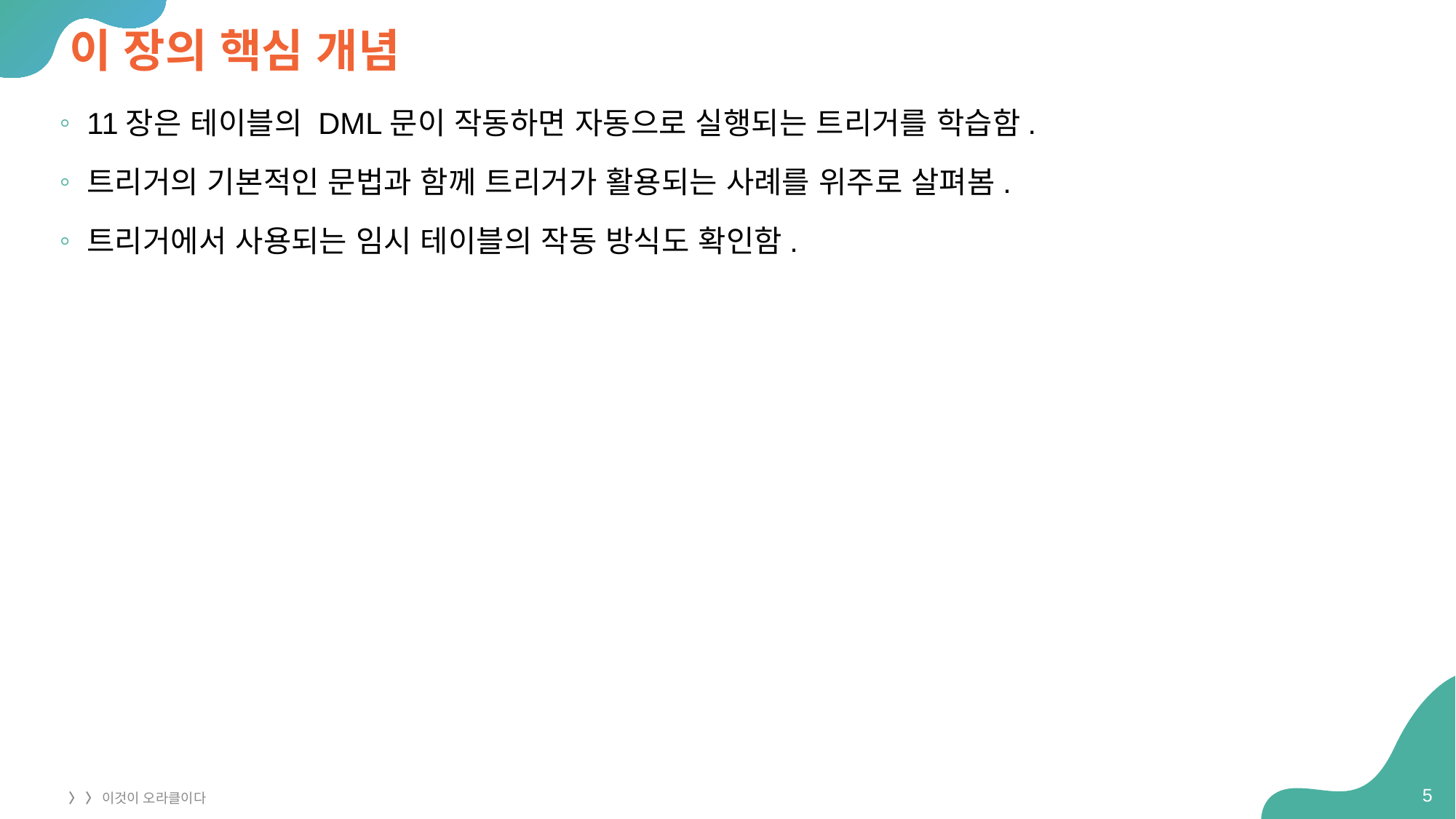

# 이 장의 핵심 개념
11장은 테이블의 DML문이 작동하면 자동으로 실행되는 트리거를 학습함.
트리거의 기본적인 문법과 함께 트리거가 활용되는 사례를 위주로 살펴봄.
트리거에서 사용되는 임시 테이블의 작동 방식도 확인함.
5
〉 〉 이것이 오라클이다